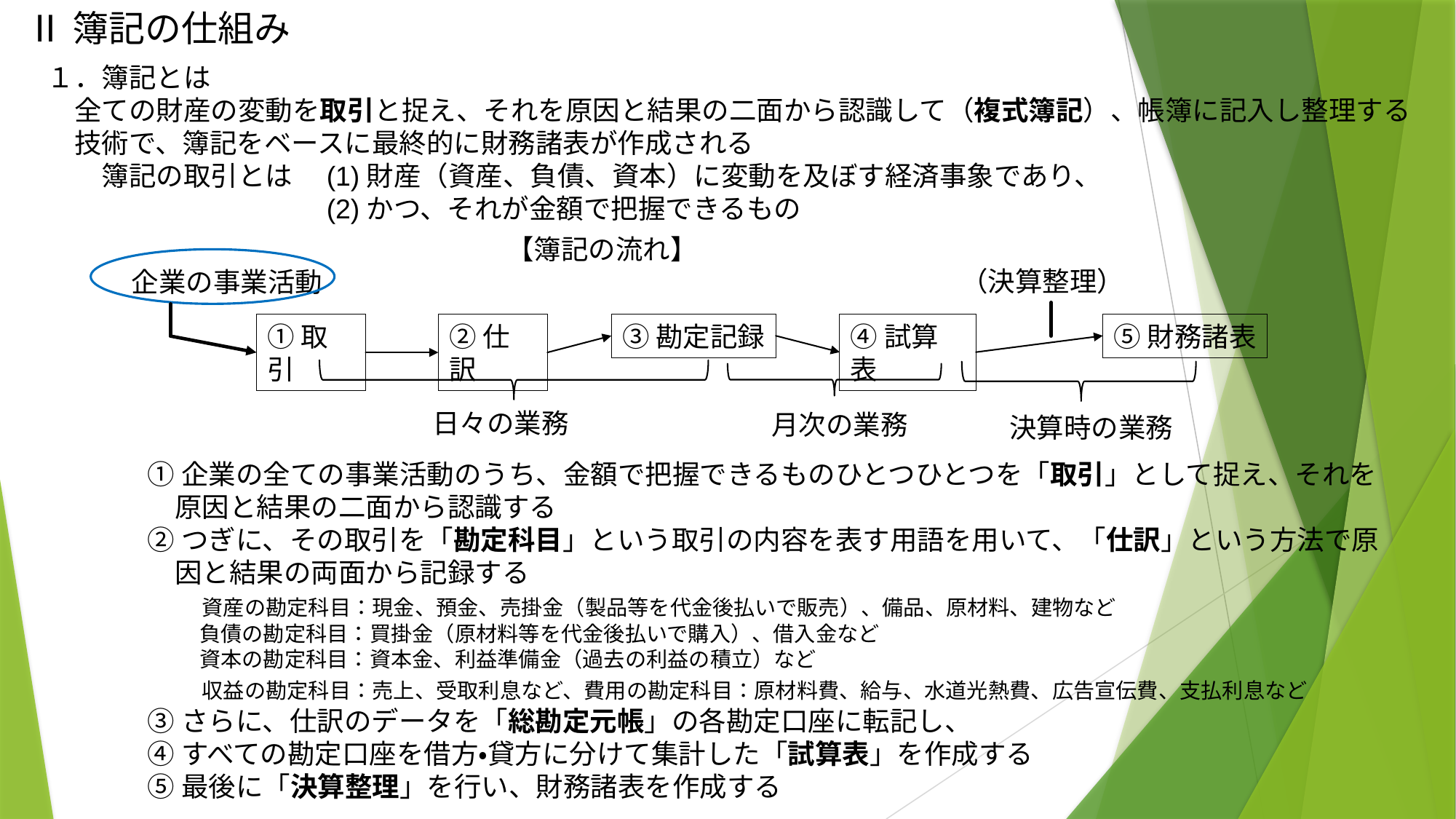

Ⅱ簿記の仕組み
１．簿記とは
　全ての財産の変動を取引と捉え、それを原因と結果の二面から認識して（複式簿記）、帳簿に記入し整理する
　技術で、簿記をベースに最終的に財務諸表が作成される
　　簿記の取引とは　(1)財産（資産、負債、資本）に変動を及ぼす経済事象であり、
　　　　　　　　　　(2)かつ、それが金額で把握できるもの

【簿記の流れ】

（決算整理）
企業の事業活動

③勘定記録
④試算表
⑤財務諸表
①取引
②仕訳
日々の業務
月次の業務
決算時の業務
①企業の全ての事業活動のうち、金額で把握できるものひとつひとつを「取引」として捉え、それを
　原因と結果の二面から認識する
②つぎに、その取引を「勘定科目」という取引の内容を表す用語を用いて、「仕訳」という方法で原
　因と結果の両面から記録する
　　資産の勘定科目：現金、預金、売掛金（製品等を代金後払いで販売）、備品、原材料、建物など
　　  負債の勘定科目：買掛金（原材料等を代金後払いで購入）、借入金など
　　  資本の勘定科目：資本金、利益準備金（過去の利益の積立）など
　　収益の勘定科目：売上、受取利息など、費用の勘定科目：原材料費、給与、水道光熱費、広告宣伝費、支払利息など
③さらに、仕訳のデータを「総勘定元帳」の各勘定口座に転記し、
④すべての勘定口座を借方・貸方に分けて集計した「試算表」を作成する
⑤最後に「決算整理」を行い、財務諸表を作成する